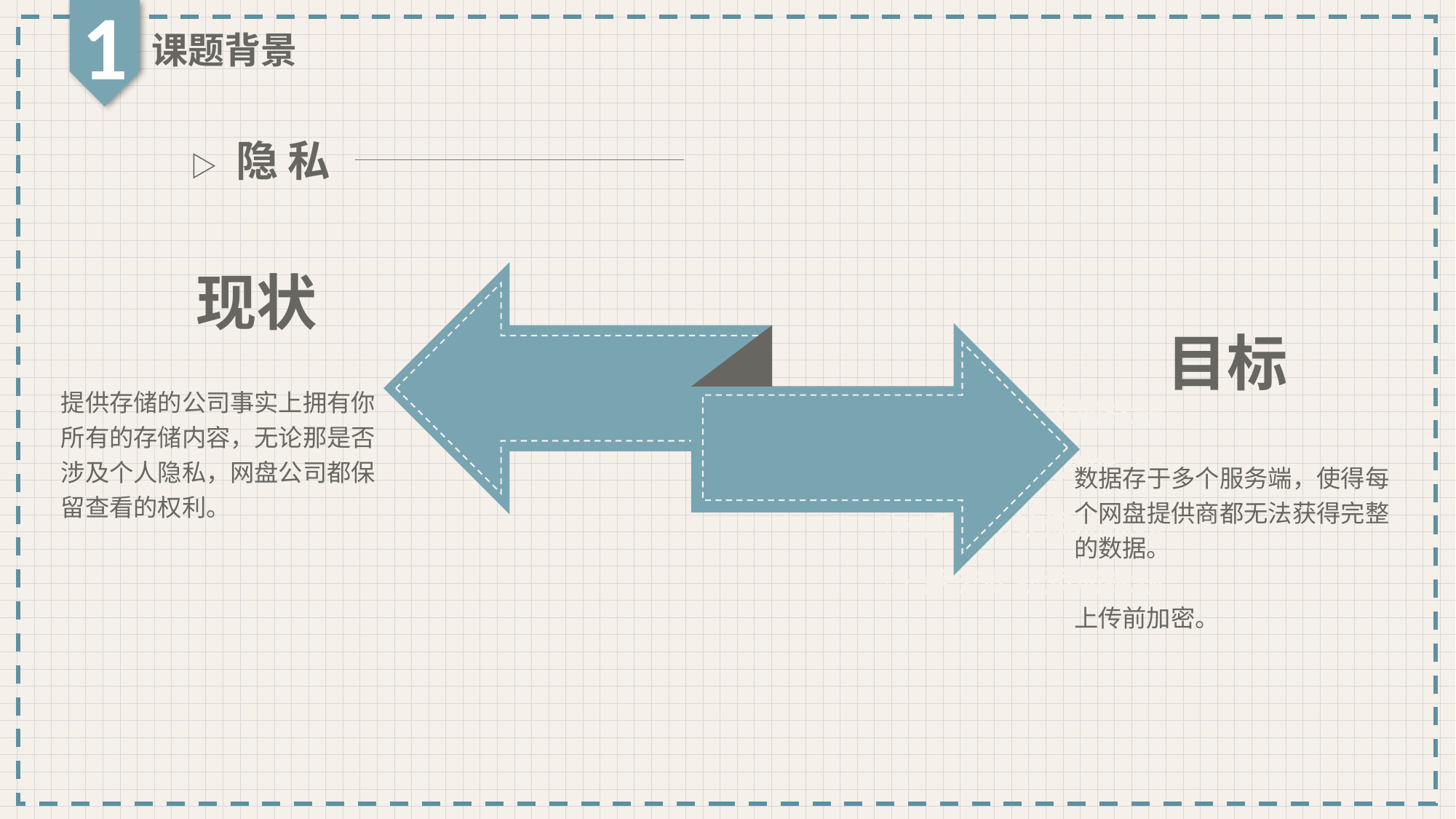

1

课题背景
▷  隐 私
现状

目标
提供存储的公司事实上拥有你所有的存储内容，无论那是否涉及个人隐私，网盘公司都保留查看的权利。
▷点击此处添加标题
▷点击此处添加标题
数据存于多个服务端，使得每个网盘提供商都无法获得完整的数据。

上传前加密。
▷点击此处添加标题
▷点击此处添加标题